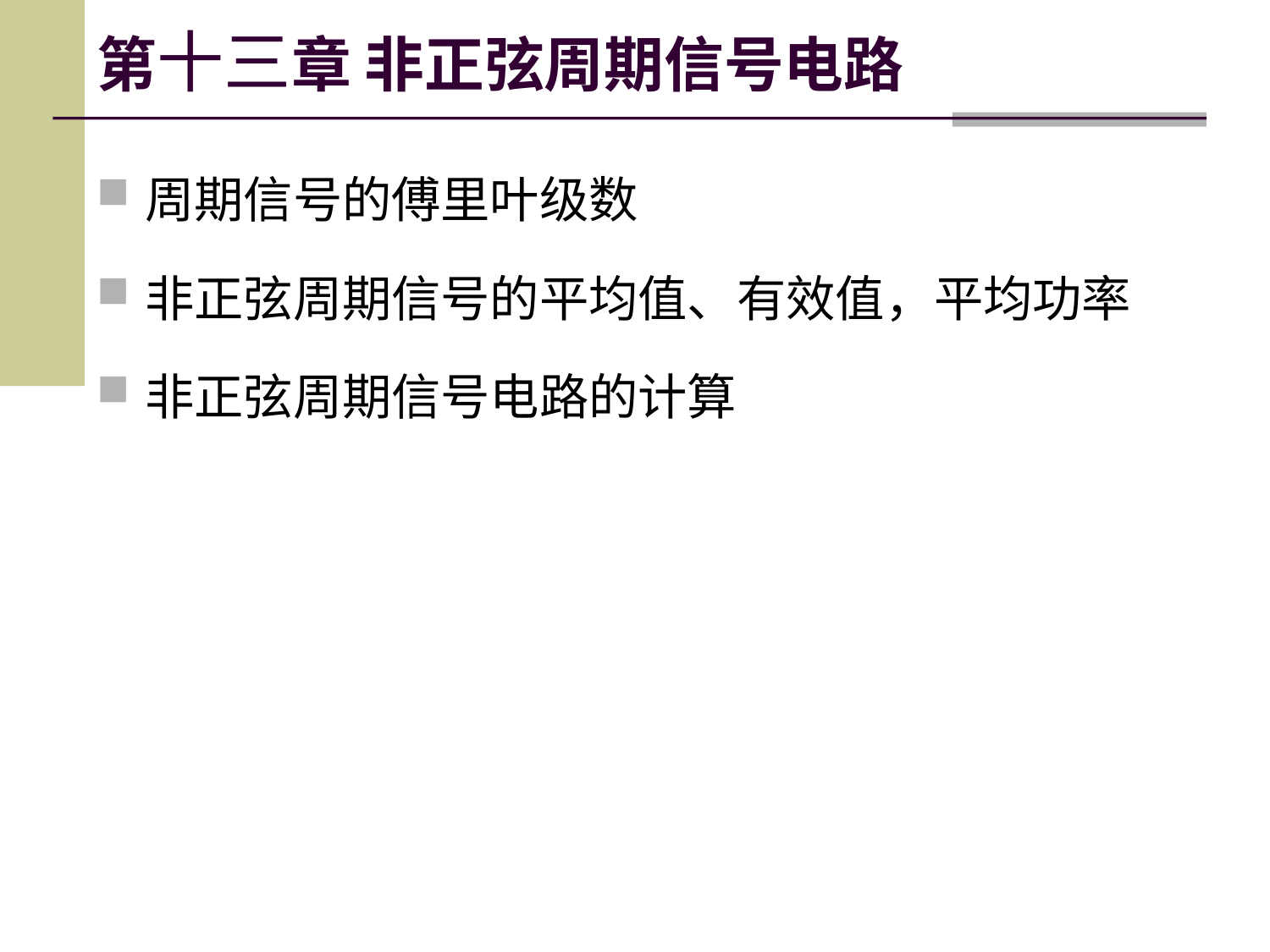

# 第十三章 非正弦周期信号电路
周期信号的傅里叶级数
非正弦周期信号的平均值、有效值，平均功率
非正弦周期信号电路的计算